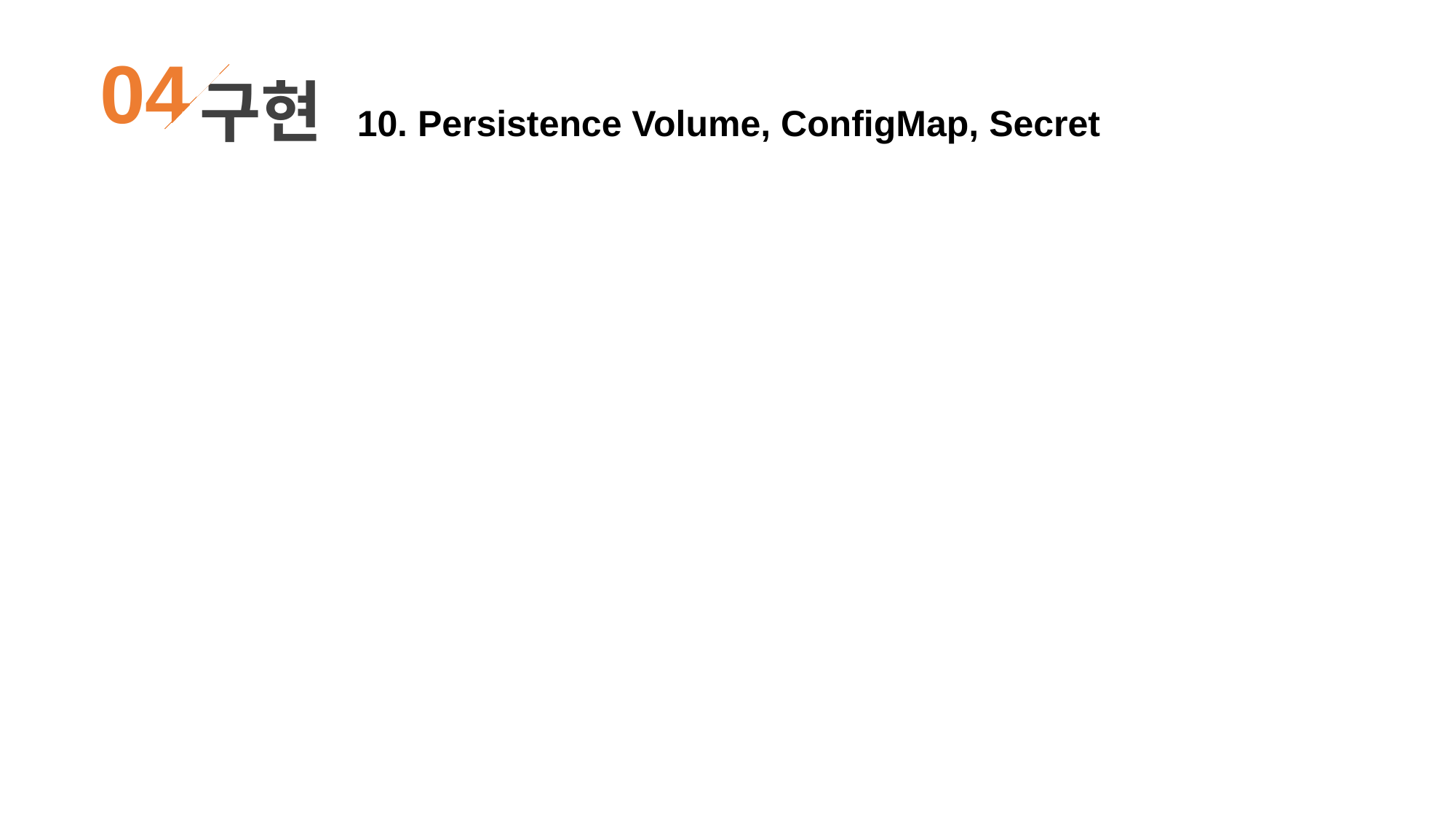

04

구현 10. Persistence Volume, ConfigMap, Secret